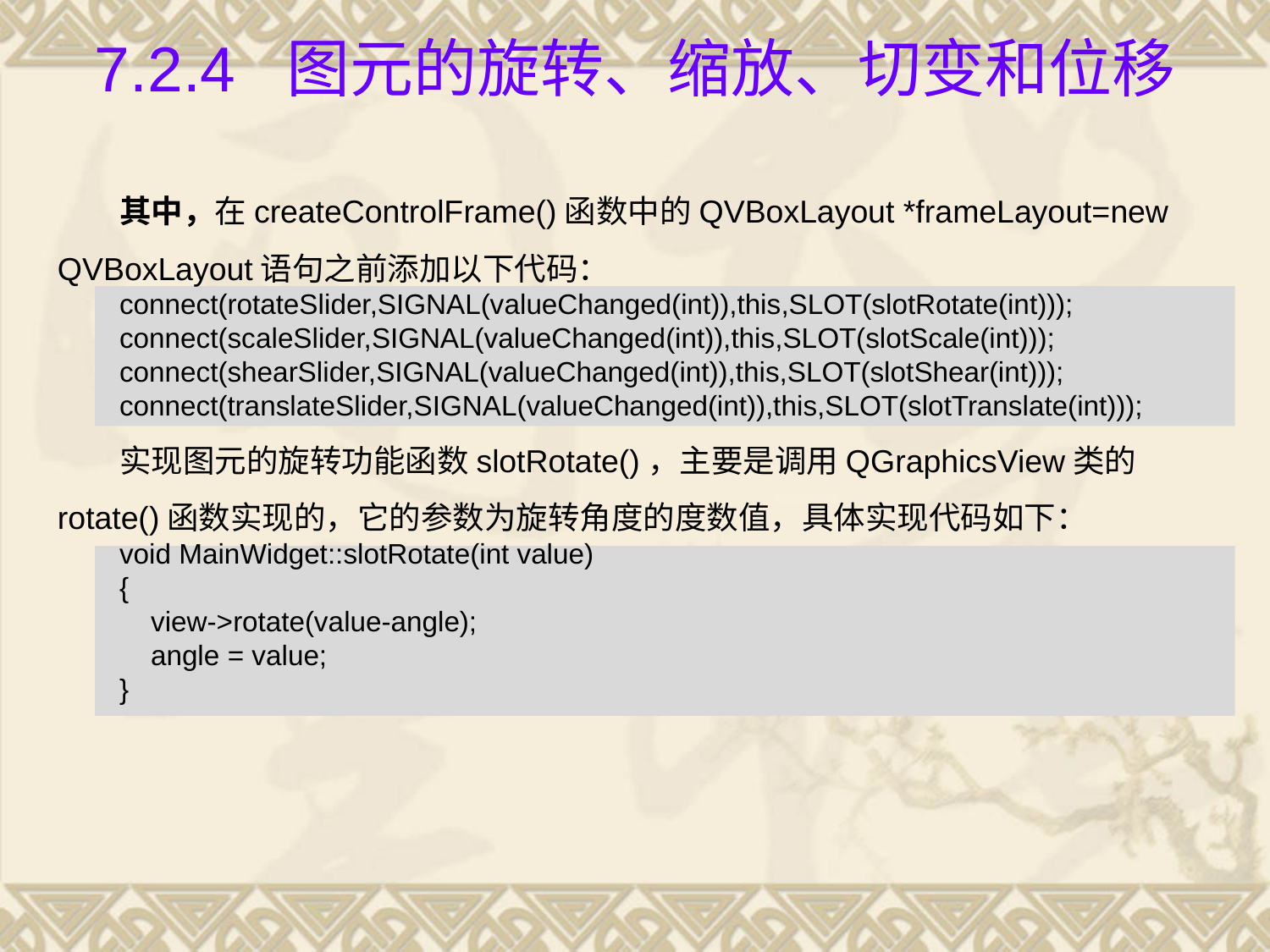

# 7.2.4  图元的旋转、缩放、切变和位移
其中，在createControlFrame()函数中的QVBoxLayout *frameLayout=new QVBoxLayout语句之前添加以下代码：
connect(rotateSlider,SIGNAL(valueChanged(int)),this,SLOT(slotRotate(int)));
connect(scaleSlider,SIGNAL(valueChanged(int)),this,SLOT(slotScale(int)));
connect(shearSlider,SIGNAL(valueChanged(int)),this,SLOT(slotShear(int)));
connect(translateSlider,SIGNAL(valueChanged(int)),this,SLOT(slotTranslate(int)));
实现图元的旋转功能函数slotRotate()，主要是调用QGraphicsView类的rotate()函数实现的，它的参数为旋转角度的度数值，具体实现代码如下：
void MainWidget::slotRotate(int value)
{
    view->rotate(value-angle);
    angle = value;
}